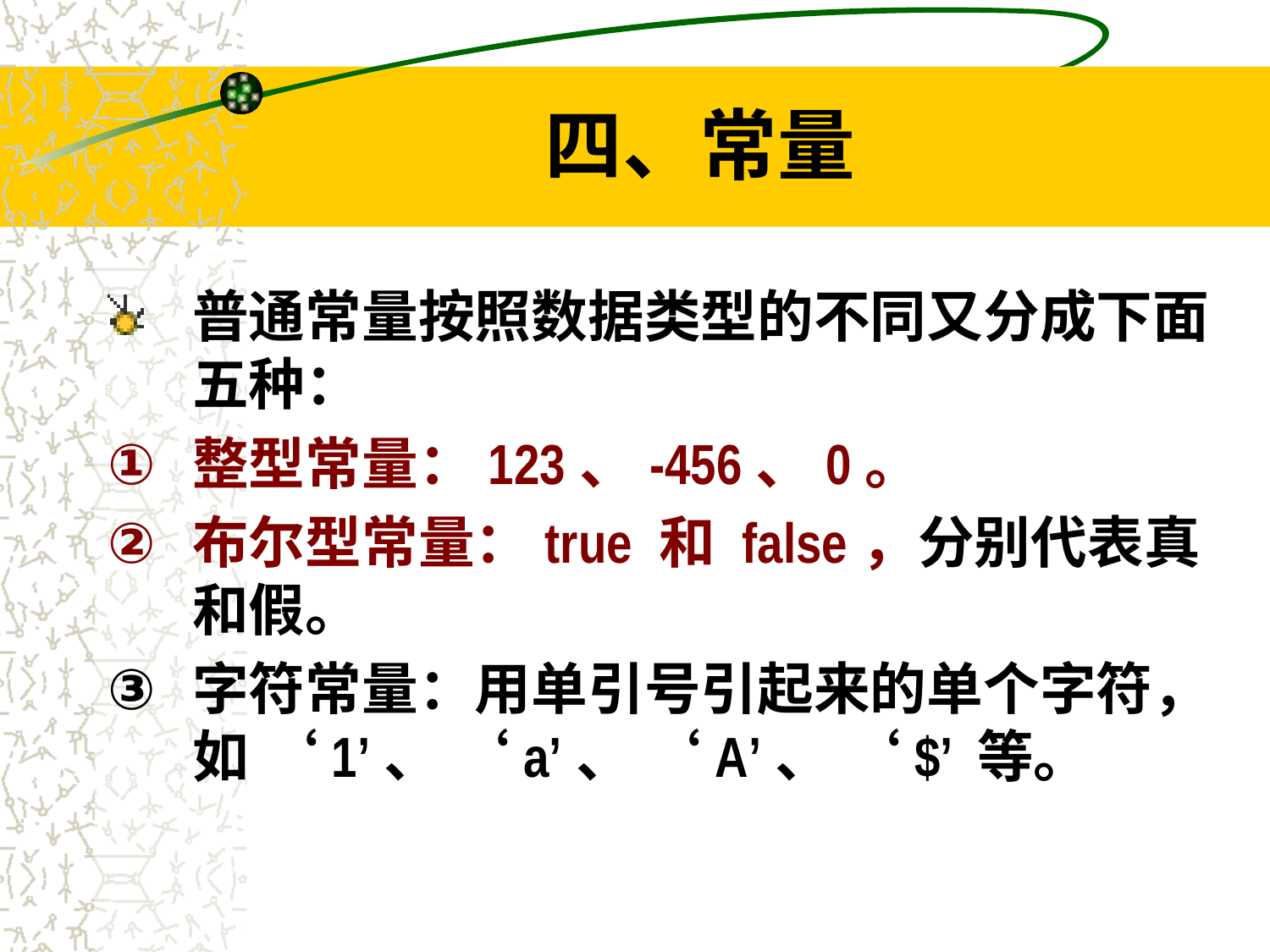

# 四、常量
普通常量按照数据类型的不同又分成下面五种：
整型常量：123、-456、0。
布尔型常量：true 和 false，分别代表真和假。
字符常量：用单引号引起来的单个字符，如 ‘1’、 ‘a’、 ‘A’、 ‘$’ 等。
14